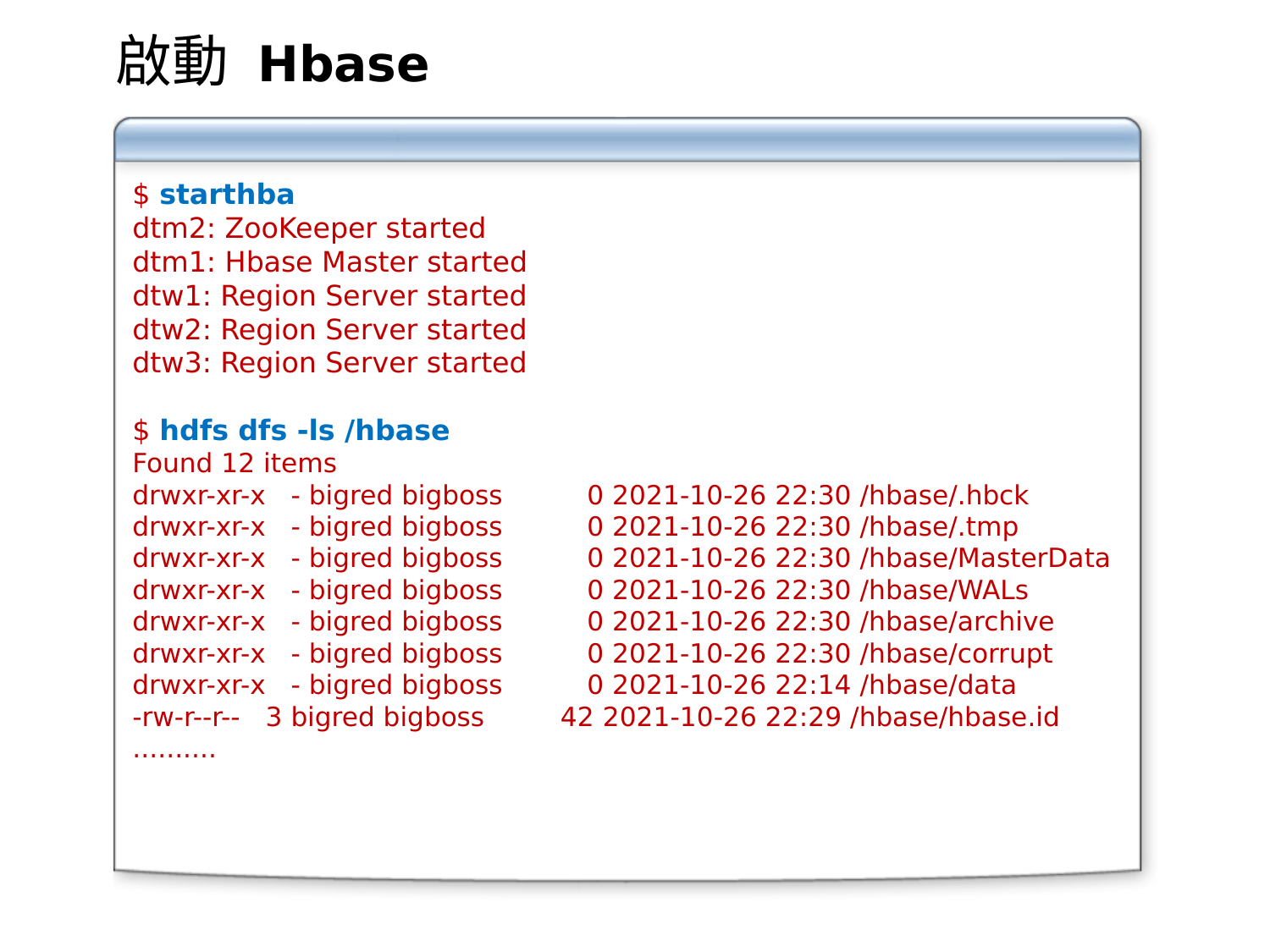

啟動 Hbase
$ starthba
dtm2: ZooKeeper started
dtm1: Hbase Master started
dtw1: Region Server started
dtw2: Region Server started
dtw3: Region Server started

$ hdfs dfs -ls /hbase
Found 12 items
drwxr-xr-x   - bigred bigboss          0 2021-10-26 22:30 /hbase/.hbck
drwxr-xr-x   - bigred bigboss          0 2021-10-26 22:30 /hbase/.tmp
drwxr-xr-x   - bigred bigboss          0 2021-10-26 22:30 /hbase/MasterData
drwxr-xr-x   - bigred bigboss          0 2021-10-26 22:30 /hbase/WALs
drwxr-xr-x   - bigred bigboss          0 2021-10-26 22:30 /hbase/archive
drwxr-xr-x   - bigred bigboss          0 2021-10-26 22:30 /hbase/corrupt
drwxr-xr-x   - bigred bigboss          0 2021-10-26 22:14 /hbase/data
-rw-r--r--   3 bigred bigboss         42 2021-10-26 22:29 /hbase/hbase.id
..........